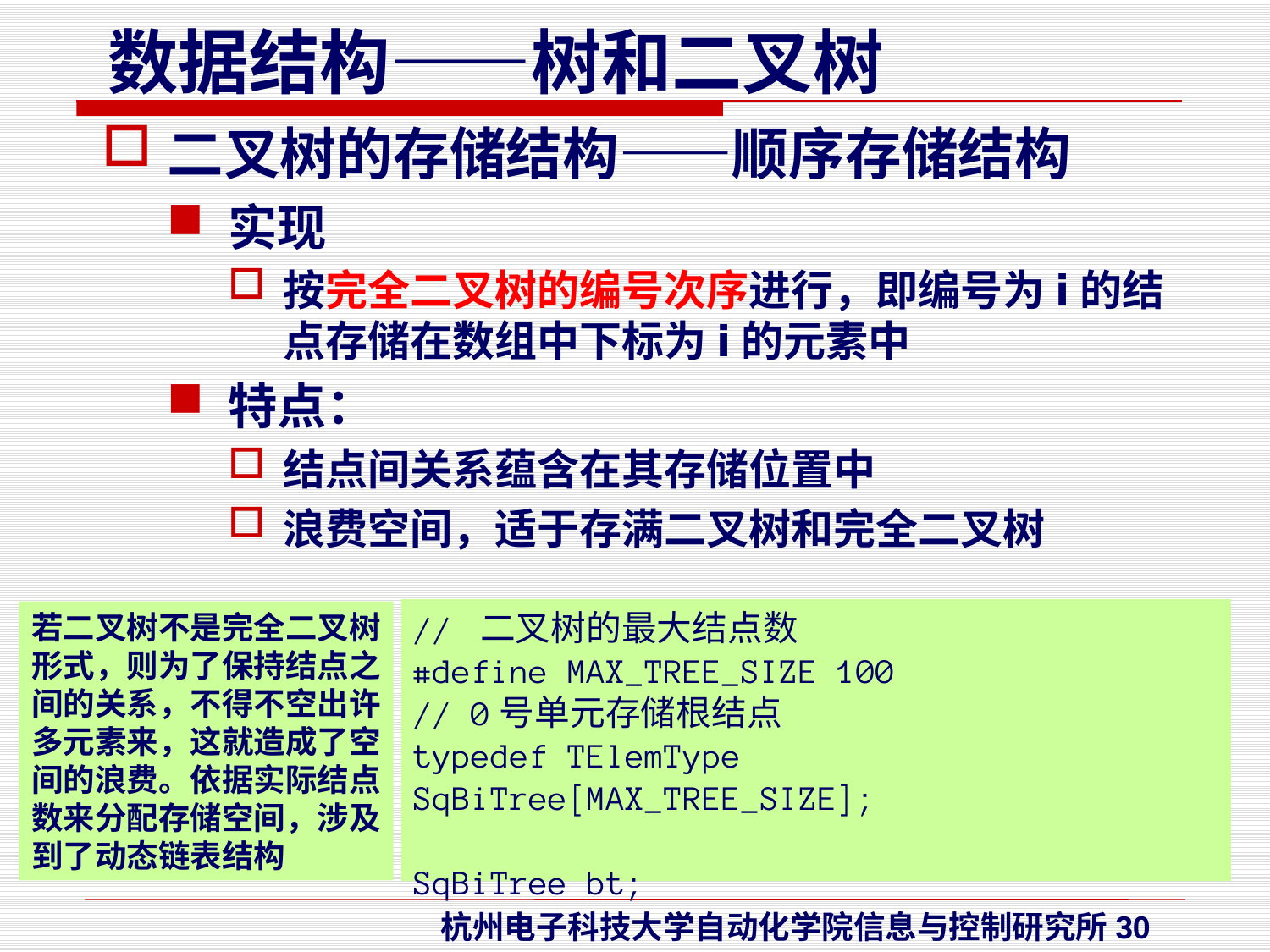

二叉树的存储结构——顺序存储结构
实现
按完全二叉树的编号次序进行，即编号为i的结点存储在数组中下标为i的元素中
特点：
结点间关系蕴含在其存储位置中
浪费空间，适于存满二叉树和完全二叉树
// 二叉树的最大结点数
#define MAX_TREE_SIZE 100
// 0号单元存储根结点
typedef TElemType SqBiTree[MAX_TREE_SIZE];

SqBiTree bt;
若二叉树不是完全二叉树
形式，则为了保持结点之
间的关系，不得不空出许
多元素来，这就造成了空
间的浪费。依据实际结点
数来分配存储空间，涉及
到了动态链表结构